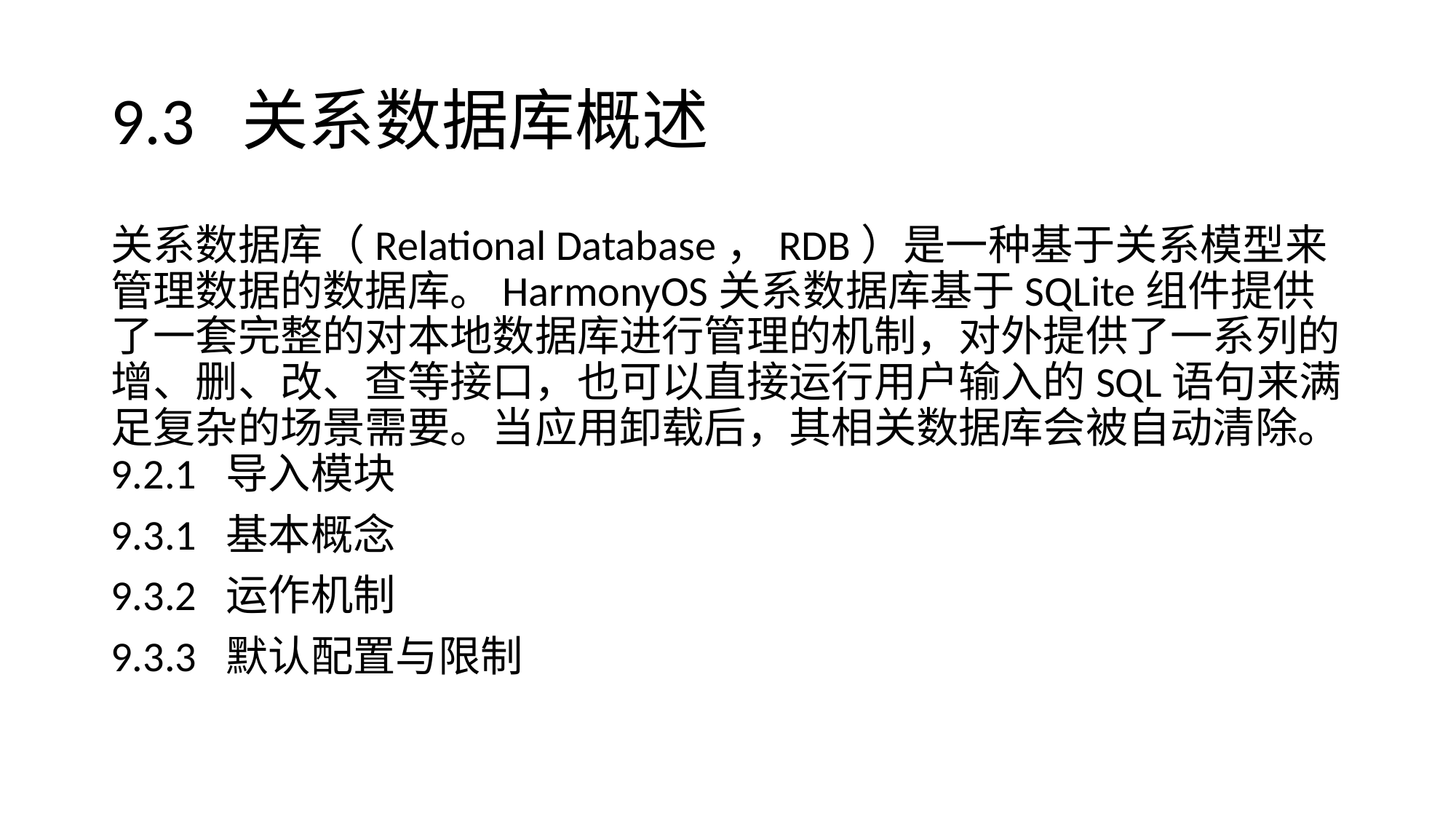

# 9.3  关系数据库概述
关系数据库（Relational Database，RDB）是一种基于关系模型来管理数据的数据库。HarmonyOS关系数据库基于SQLite组件提供了一套完整的对本地数据库进行管理的机制，对外提供了一系列的增、删、改、查等接口，也可以直接运行用户输入的SQL语句来满足复杂的场景需要。当应用卸载后，其相关数据库会被自动清除。9.2.1  导入模块
9.3.1  基本概念
9.3.2  运作机制
9.3.3  默认配置与限制